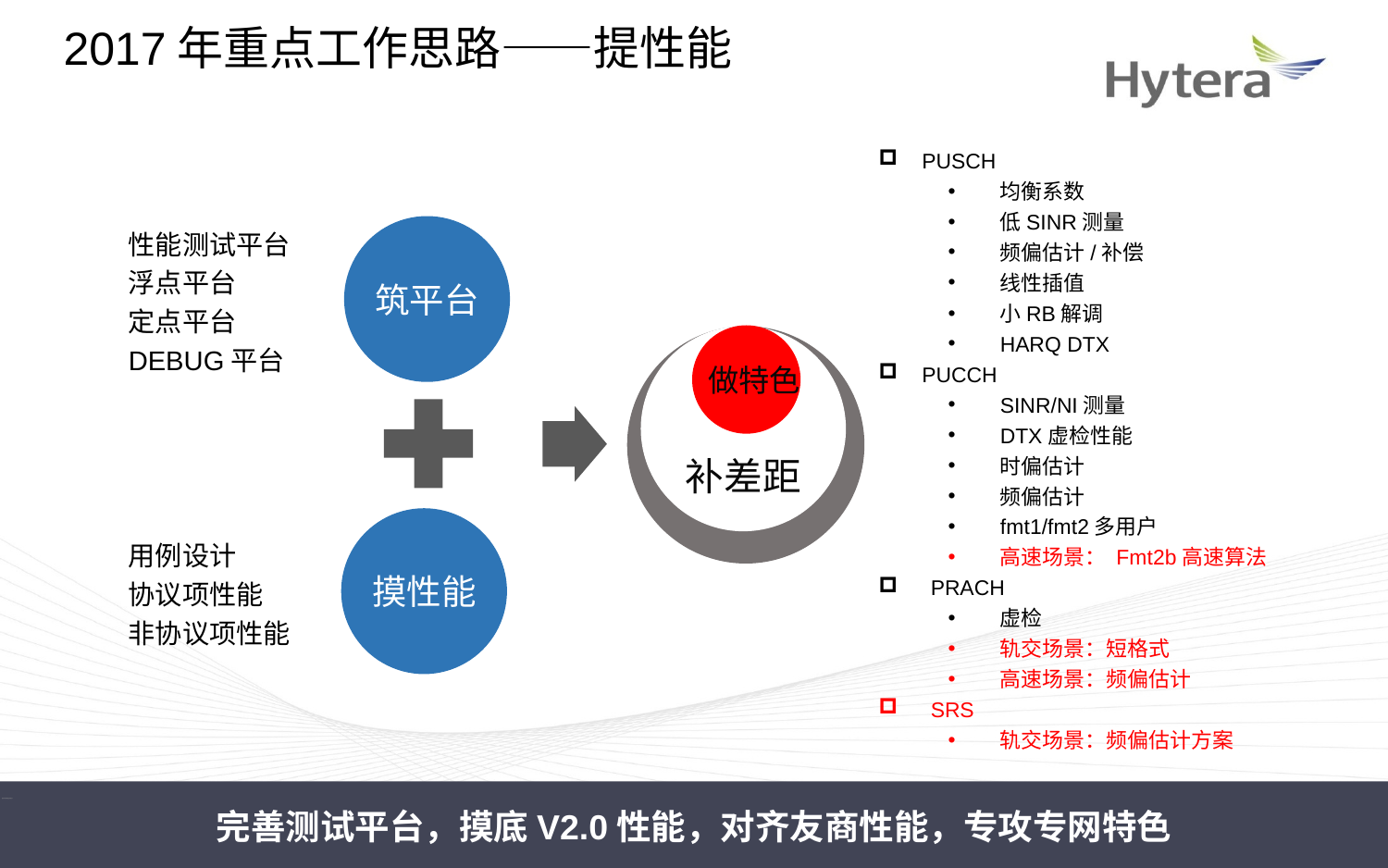

2017年重点工作思路——提性能
PUSCH
均衡系数
低SINR测量
频偏估计/补偿
线性插值
小RB解调
HARQ DTX
PUCCH
SINR/NI测量
DTX虚检性能
时偏估计
频偏估计
fmt1/fmt2多用户
高速场景： Fmt2b高速算法
PRACH
虚检
轨交场景：短格式
高速场景：频偏估计
SRS
轨交场景：频偏估计方案
筑平台
性能测试平台
浮点平台
定点平台
DEBUG平台
做特色
信誉

补差距

摸性能
用例设计
协议项性能
非协议项性能

完善测试平台，摸底V2.0性能，对齐友商性能，专攻专网特色